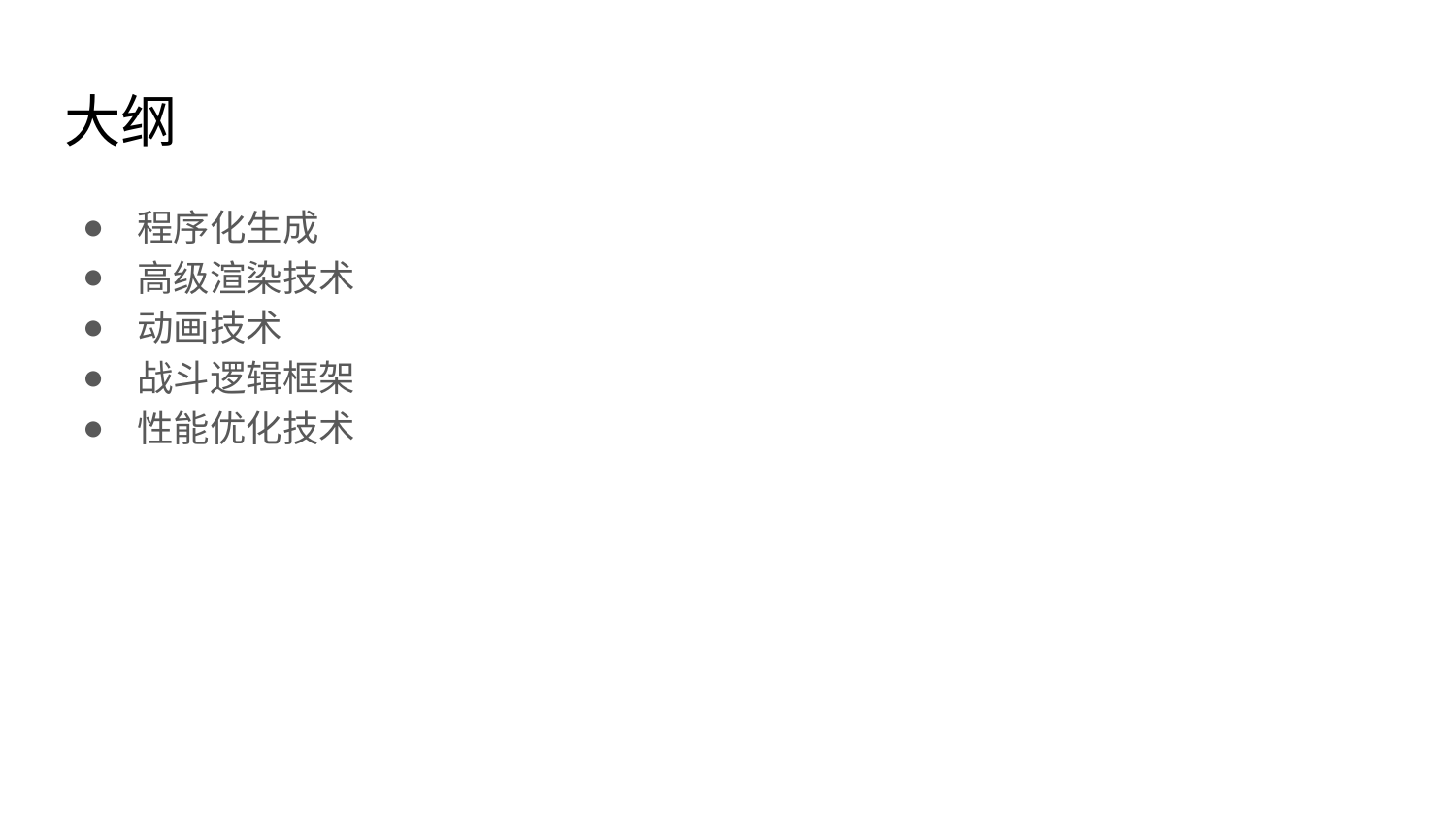

# 大纲
程序化生成
高级渲染技术
动画技术
战斗逻辑框架
性能优化技术